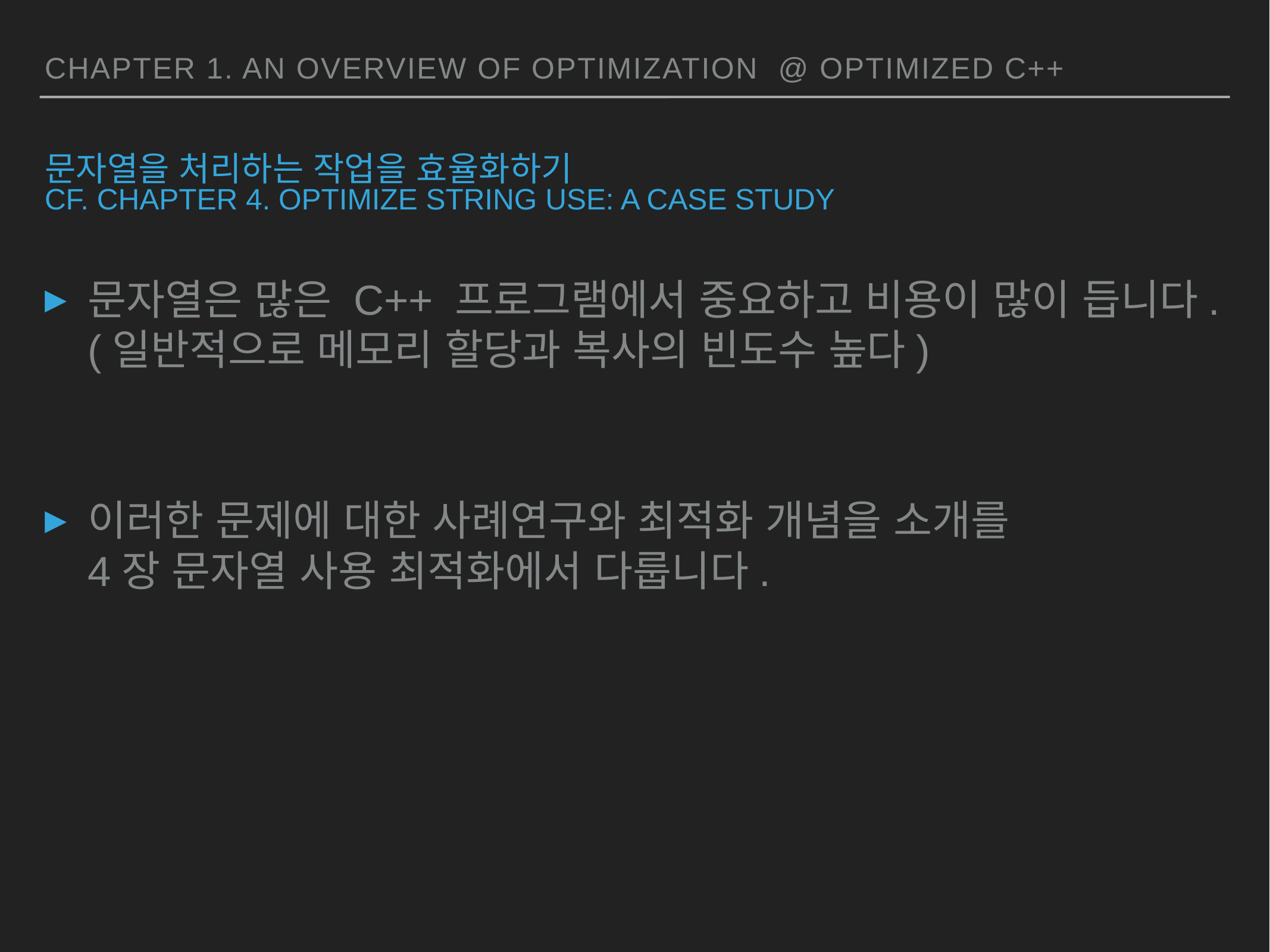

chapter 1. an overview of optimization  @ Optimized c++
# 문자열을 처리하는 작업을 효율화하기 cf. Chapter 4. Optimize String Use: A Case Study
문자열은 많은 C++ 프로그램에서 중요하고 비용이 많이 듭니다. (일반적으로 메모리 할당과 복사의 빈도수 높다)

이러한 문제에 대한 사례연구와 최적화 개념을 소개를
4장 문자열 사용 최적화에서 다룹니다.